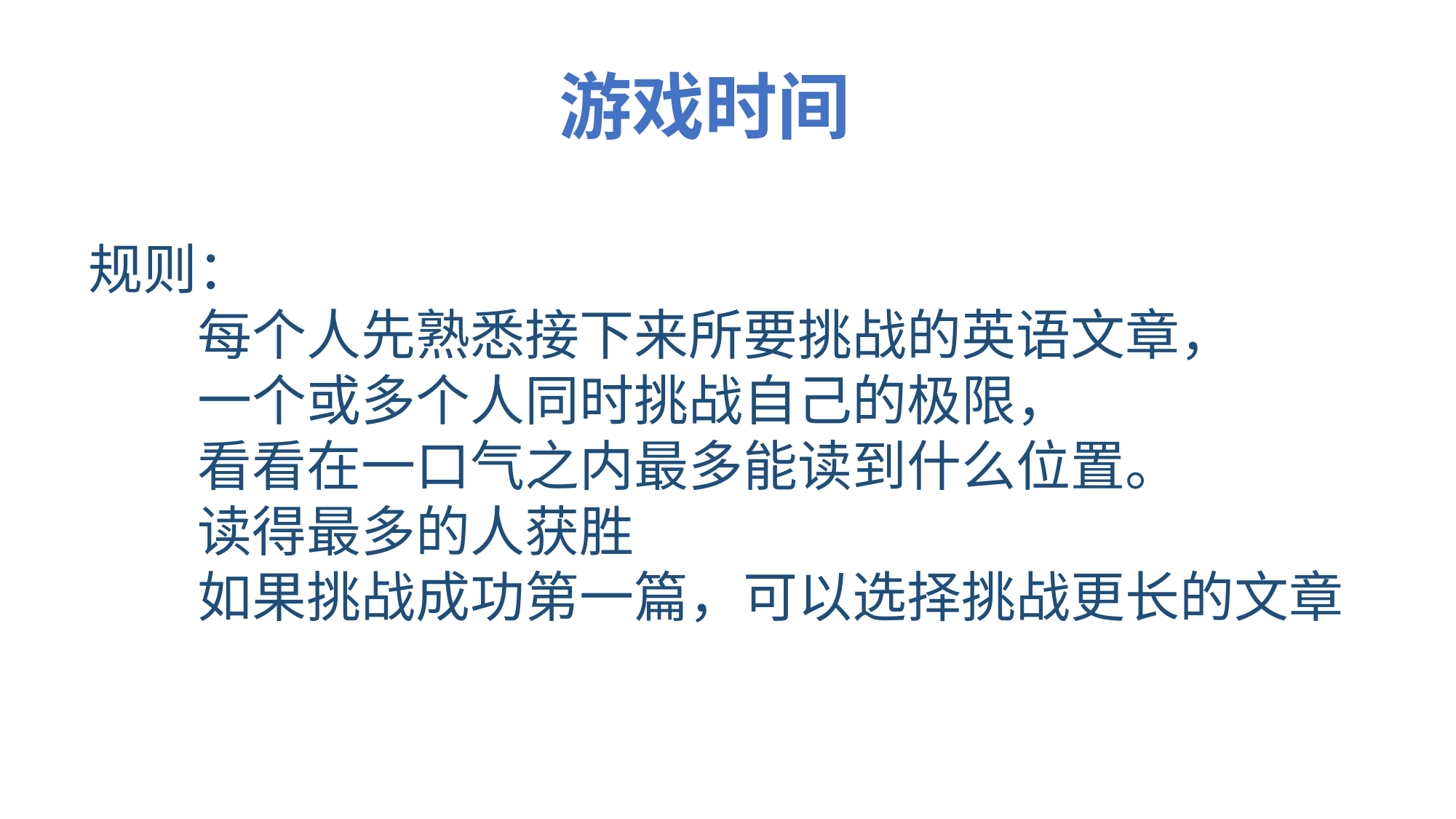

# 游戏时间
规则：
	每个人先熟悉接下来所要挑战的英语文章，
	一个或多个人同时挑战自己的极限，
	看看在一口气之内最多能读到什么位置。
	读得最多的人获胜
	如果挑战成功第一篇，可以选择挑战更长的文章